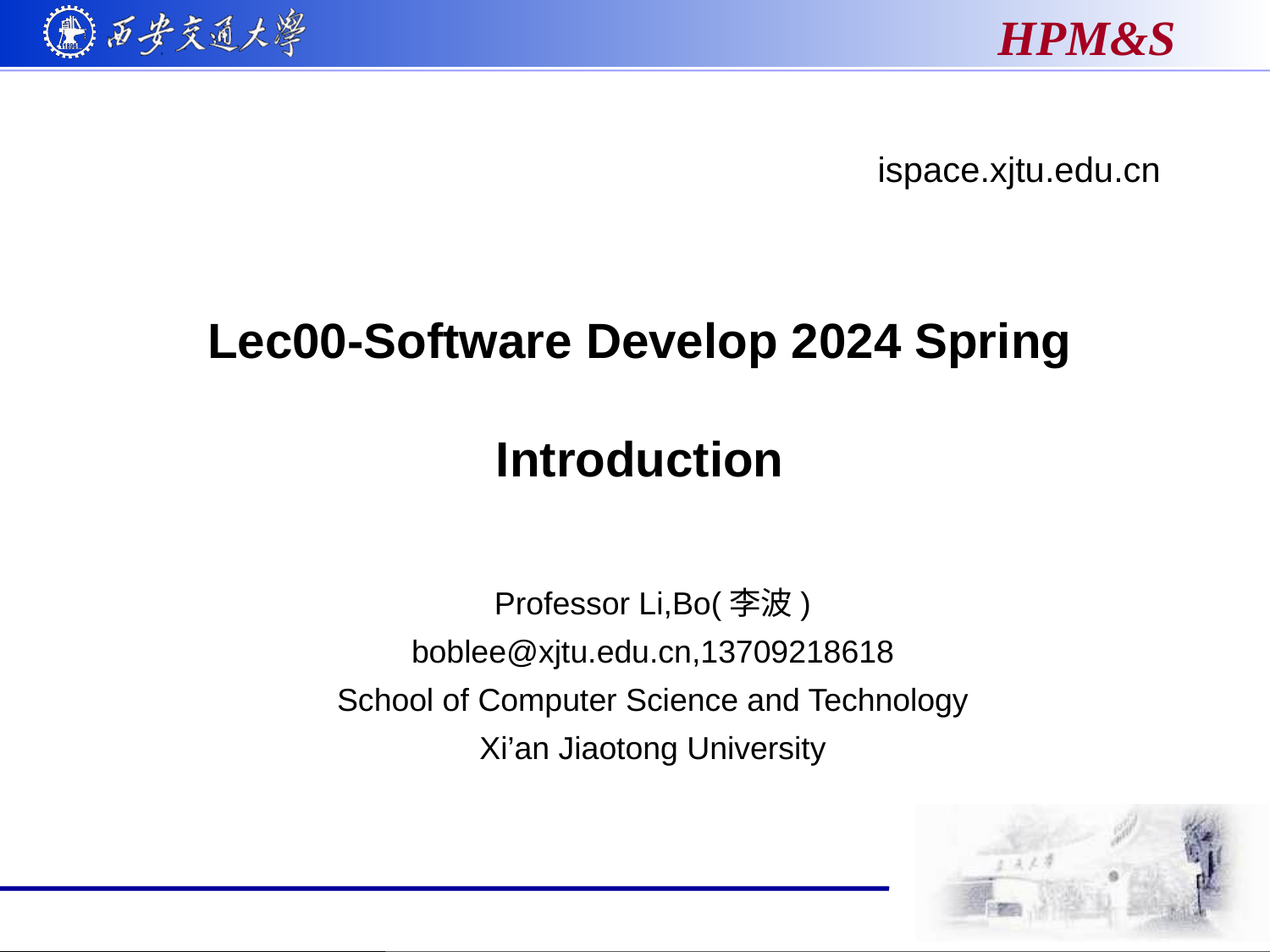

ispace.xjtu.edu.cn
# Lec00-Software Develop 2024 Spring Introduction
Professor Li,Bo(李波)
boblee@xjtu.edu.cn,13709218618
School of Computer Science and Technology
Xi’an Jiaotong University